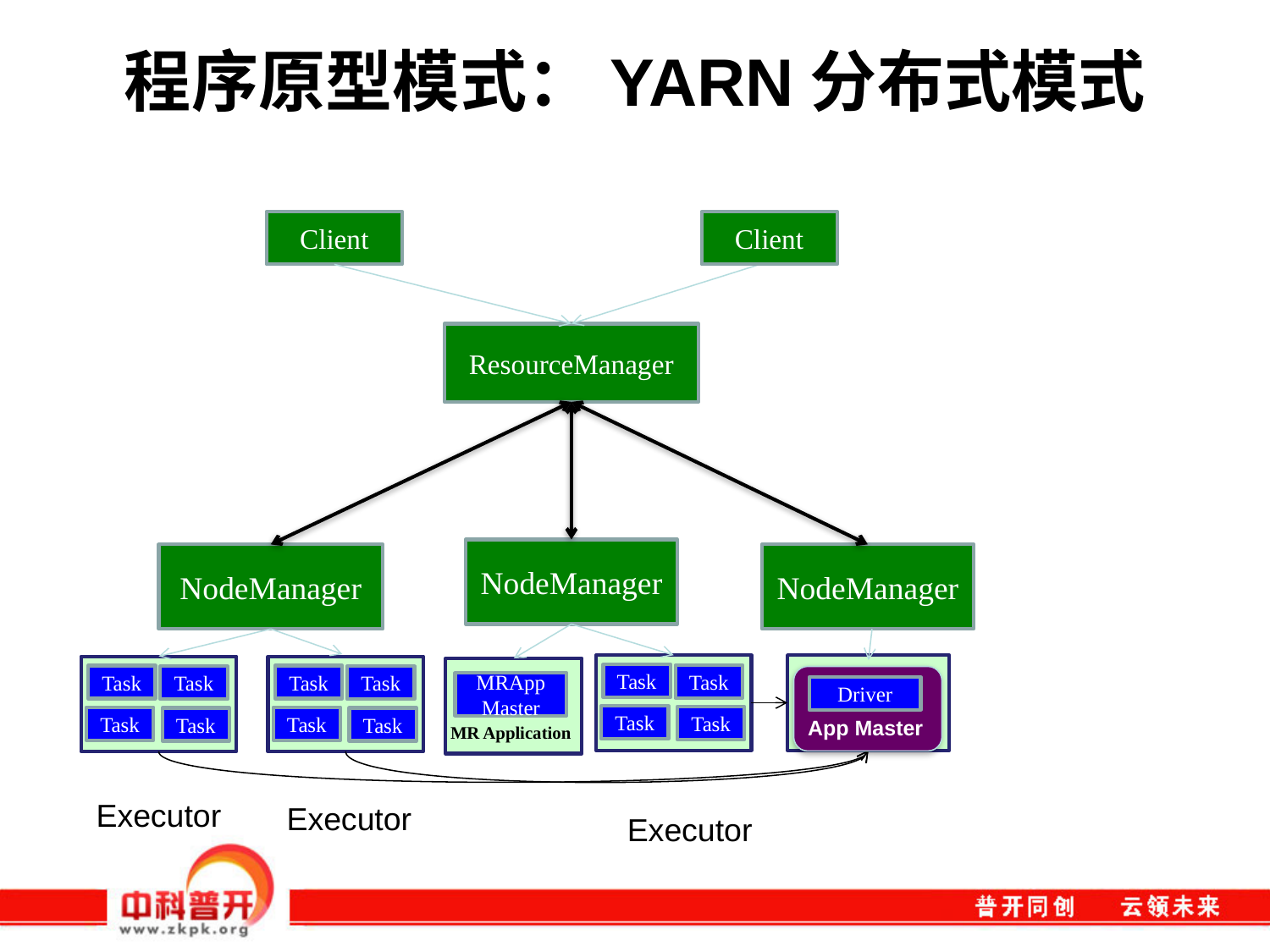

# 程序原型模式：YARN分布式模式
Client
Client
ResourceManager
NodeManager
NodeManager
NodeManager

Task
Task
Task
Task
Task
Task

MRAppMaster
Driver
Task
Task
Task
Task
Task
Task
App Master
MR Application
Executor
Executor
Executor